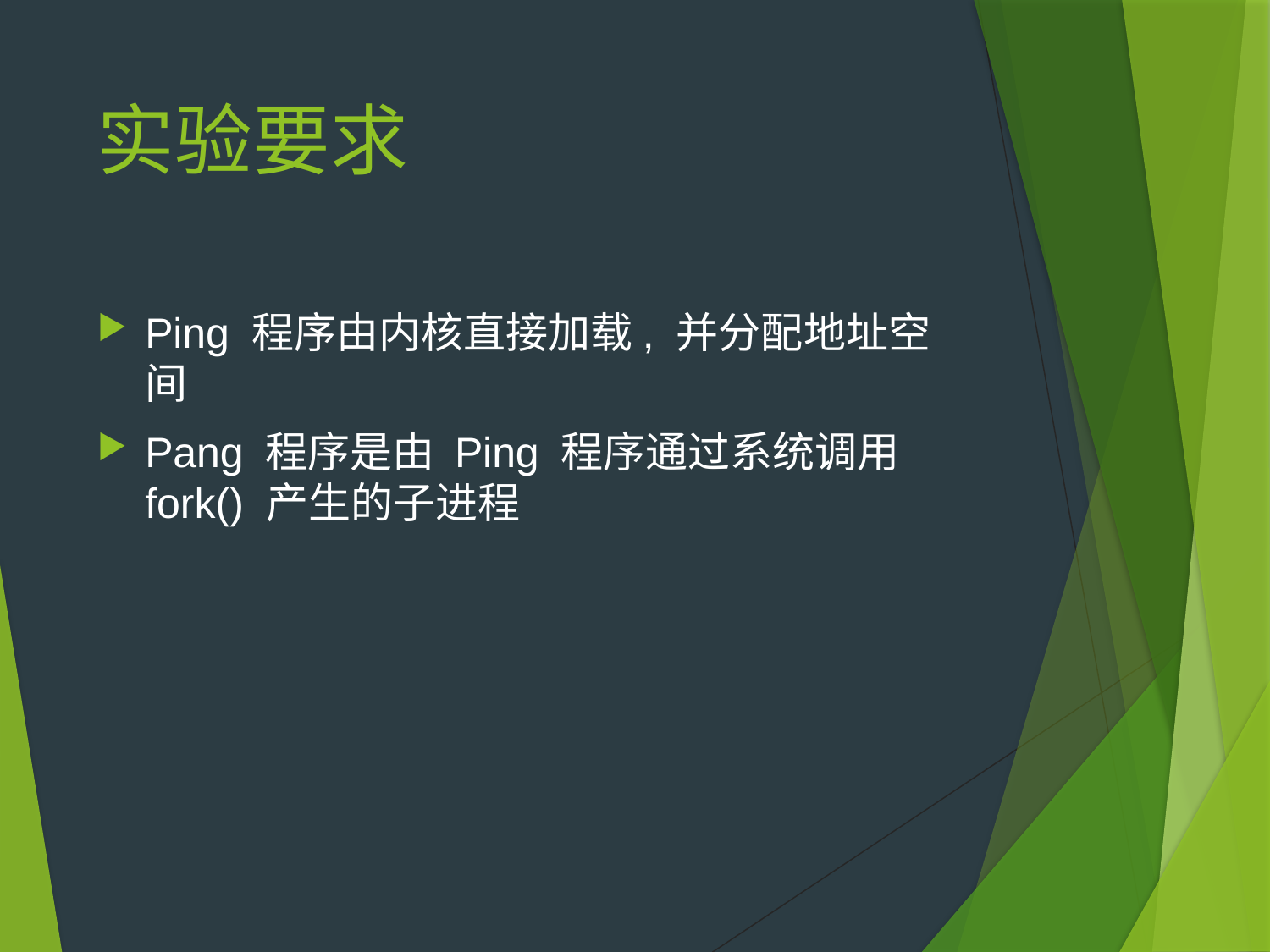

# 实验要求
Ping 程序由内核直接加载, 并分配地址空间
Pang 程序是由 Ping 程序通过系统调用 fork() 产生的子进程